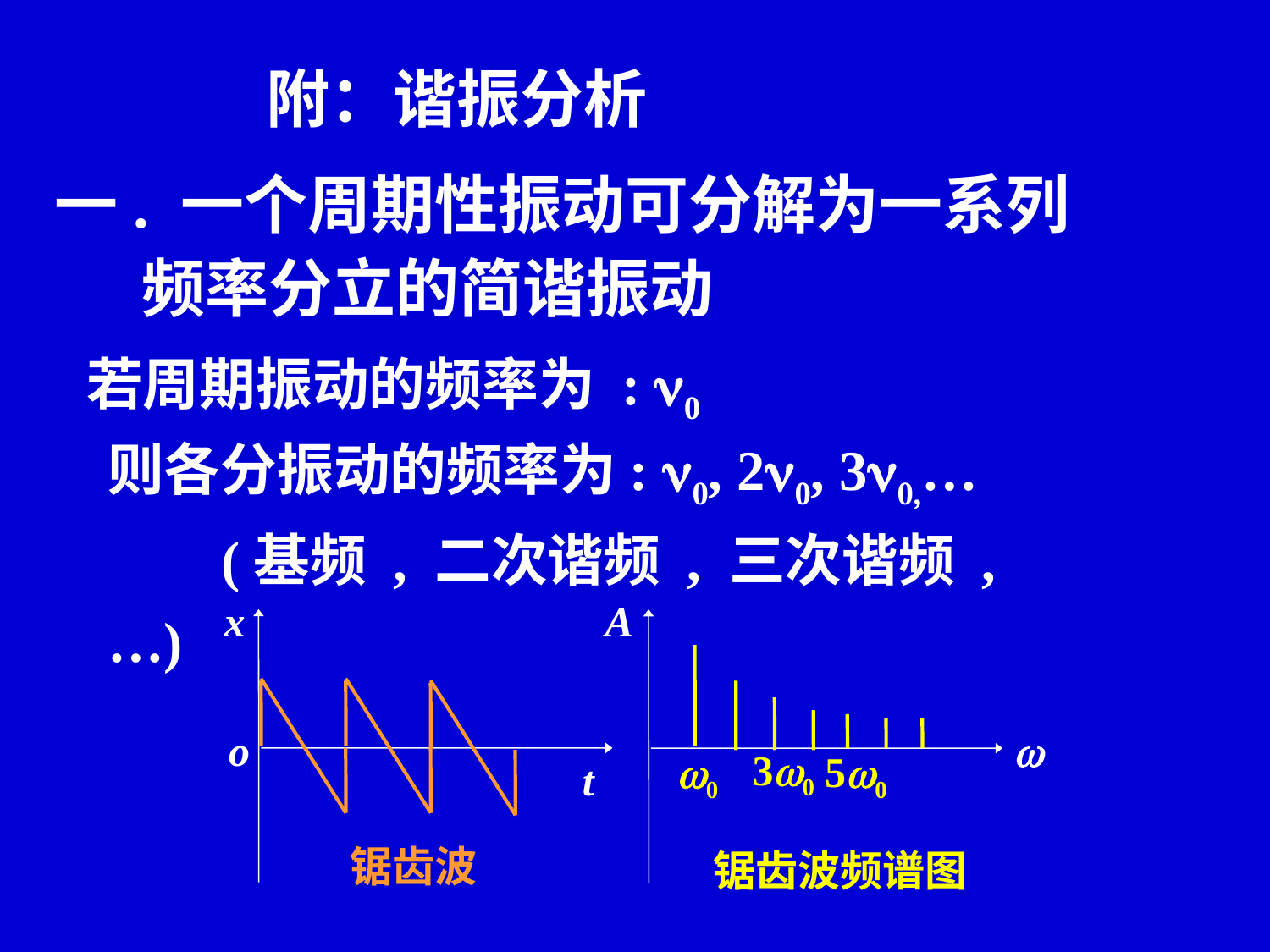

附：谐振分析
一. 一个周期性振动可分解为一系列

     频率分立的简谐振动
若周期振动的频率为 : ν0
则各分振动的频率为: ν0, 2ν0, 3ν0,…
        (基频 , 二次谐频 , 三次谐频 , …)
x

o

t
锯齿波
A

ω
3ω0
5ω0
ω0

锯齿波频谱图